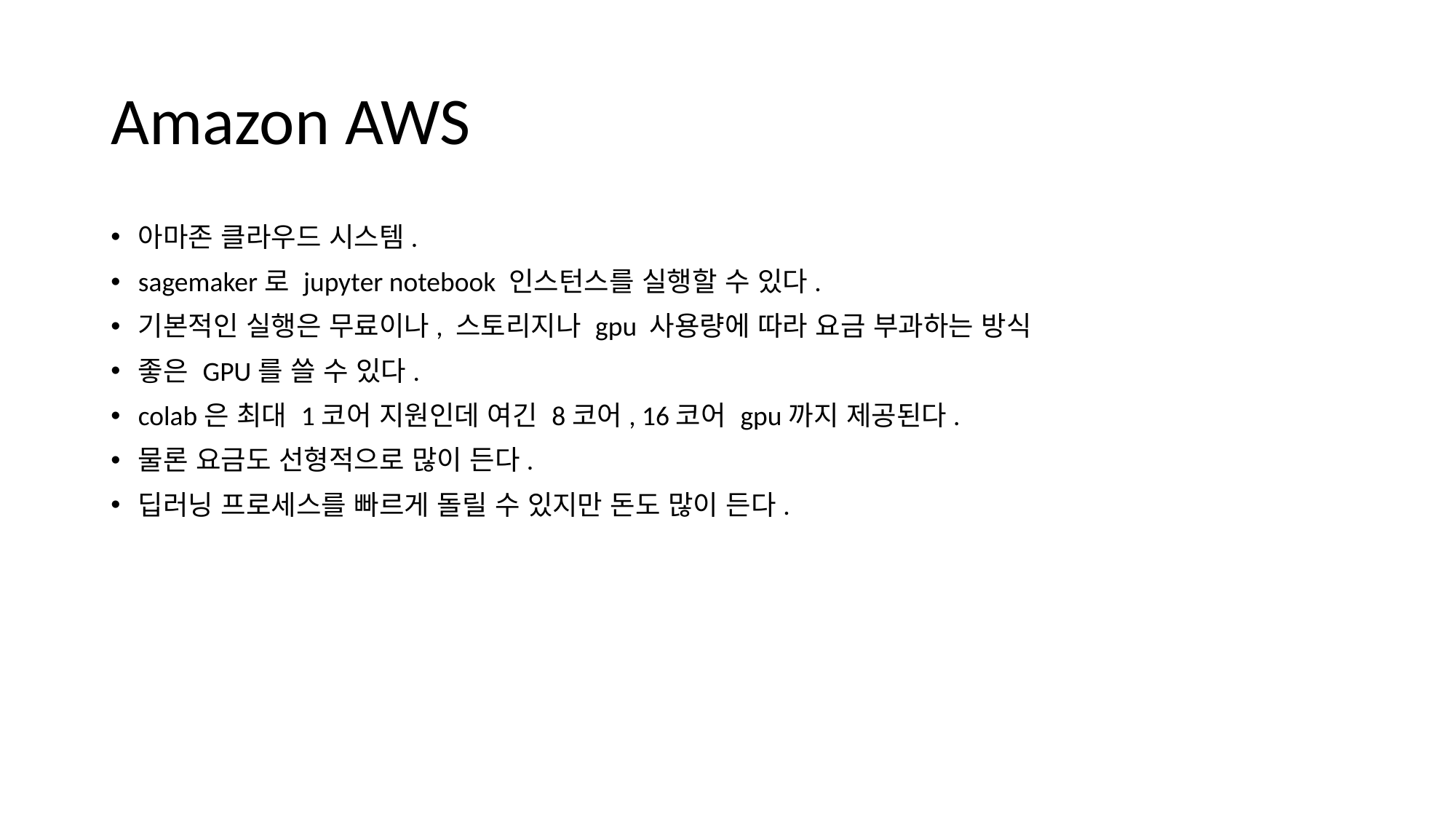

# Amazon AWS
아마존 클라우드 시스템.
sagemaker로 jupyter notebook 인스턴스를 실행할 수 있다.
기본적인 실행은 무료이나, 스토리지나 gpu 사용량에 따라 요금 부과하는 방식
좋은 GPU를 쓸 수 있다.
colab은 최대 1코어 지원인데 여긴 8코어, 16코어 gpu까지 제공된다.
물론 요금도 선형적으로 많이 든다.
딥러닝 프로세스를 빠르게 돌릴 수 있지만 돈도 많이 든다.